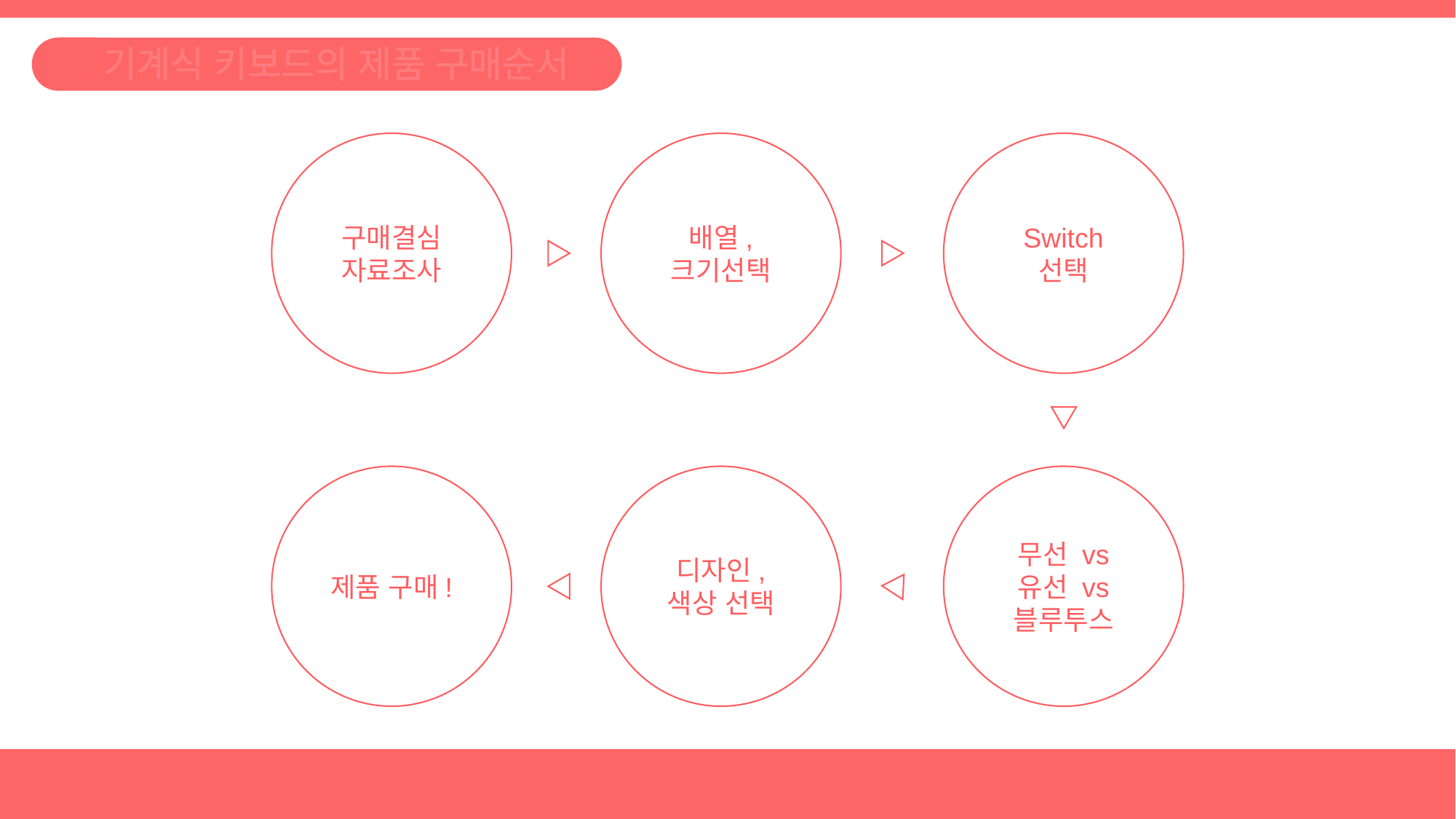

기계식 키보드의 제품 구매순서

구매결심
자료조사
배열, 크기선택
Switch
선택

제품 구매!
디자인,
색상 선택
무선 vs
유선 vs
블루투스

이 페이지 내용을 한 줄로 요약해서 적어주세요